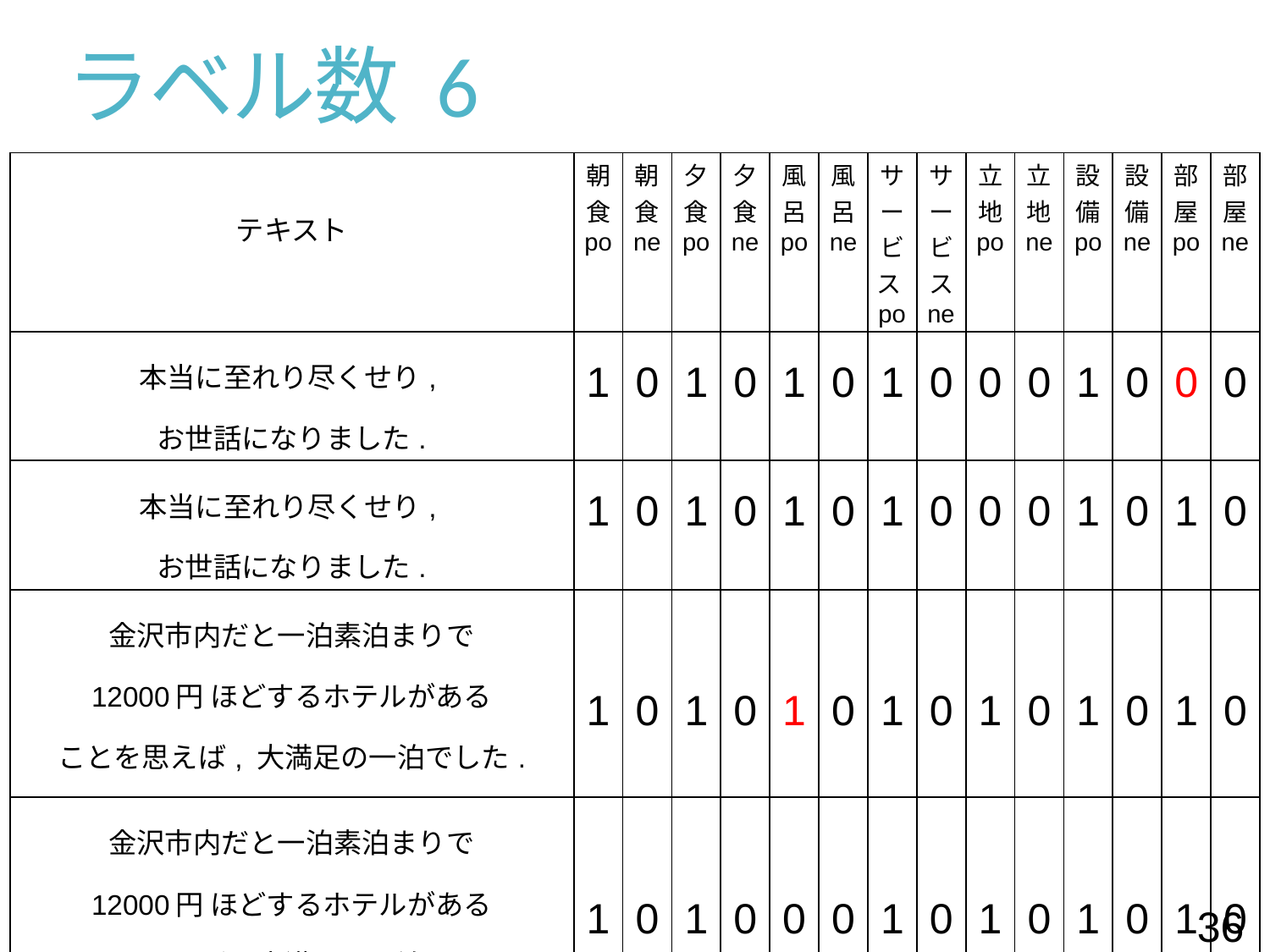

# ラベル数 6
| テキスト | 朝食 po | 朝食 ne | 夕食 po | 夕食 ne | 風呂 po | 風呂 ne | サービスpo | サービス ne | 立地 po | 立地 ne | 設備 po | 設備 ne | 部屋 po | 部屋 ne |
| --- | --- | --- | --- | --- | --- | --- | --- | --- | --- | --- | --- | --- | --- | --- |
| 本当に至れり尽くせり, お世話になりました. | 1 | 0 | 1 | 0 | 1 | 0 | 1 | 0 | 0 | 0 | 1 | 0 | 0 | 0 |
| 本当に至れり尽くせり, お世話になりました. | 1 | 0 | 1 | 0 | 1 | 0 | 1 | 0 | 0 | 0 | 1 | 0 | 1 | 0 |
| 金沢市内だと一泊素泊まりで 12000円 ほどするホテルがある ことを思えば, 大満足の一泊でした. | 1 | 0 | 1 | 0 | 1 | 0 | 1 | 0 | 1 | 0 | 1 | 0 | 1 | 0 |
| 金沢市内だと一泊素泊まりで 12000円 ほどするホテルがある ことを思えば, 大満足の一泊でした. | 1 | 0 | 1 | 0 | 0 | 0 | 1 | 0 | 1 | 0 | 1 | 0 | 1 | 0 |
36